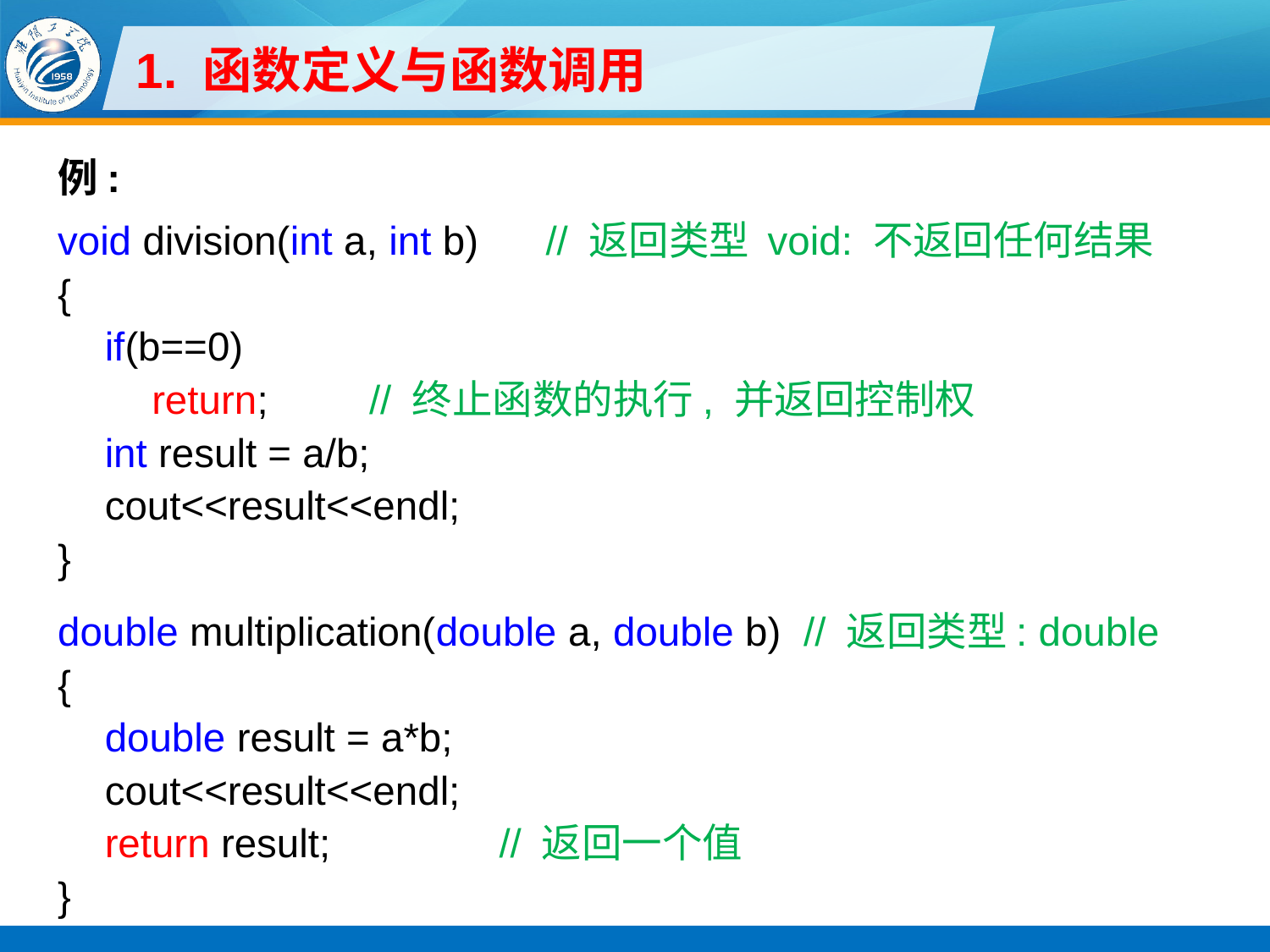

# 1. 函数定义与函数调用
例:
void division(int a, int b)      // 返回类型 void: 不返回任何结果
{
if(b==0)
return;         // 终止函数的执行, 并返回控制权
int result = a/b;
cout<<result<<endl;
}
double multiplication(double a, double b)  // 返回类型: double
{
double result = a*b;
cout<<result<<endl;
return result;               // 返回一个值
}